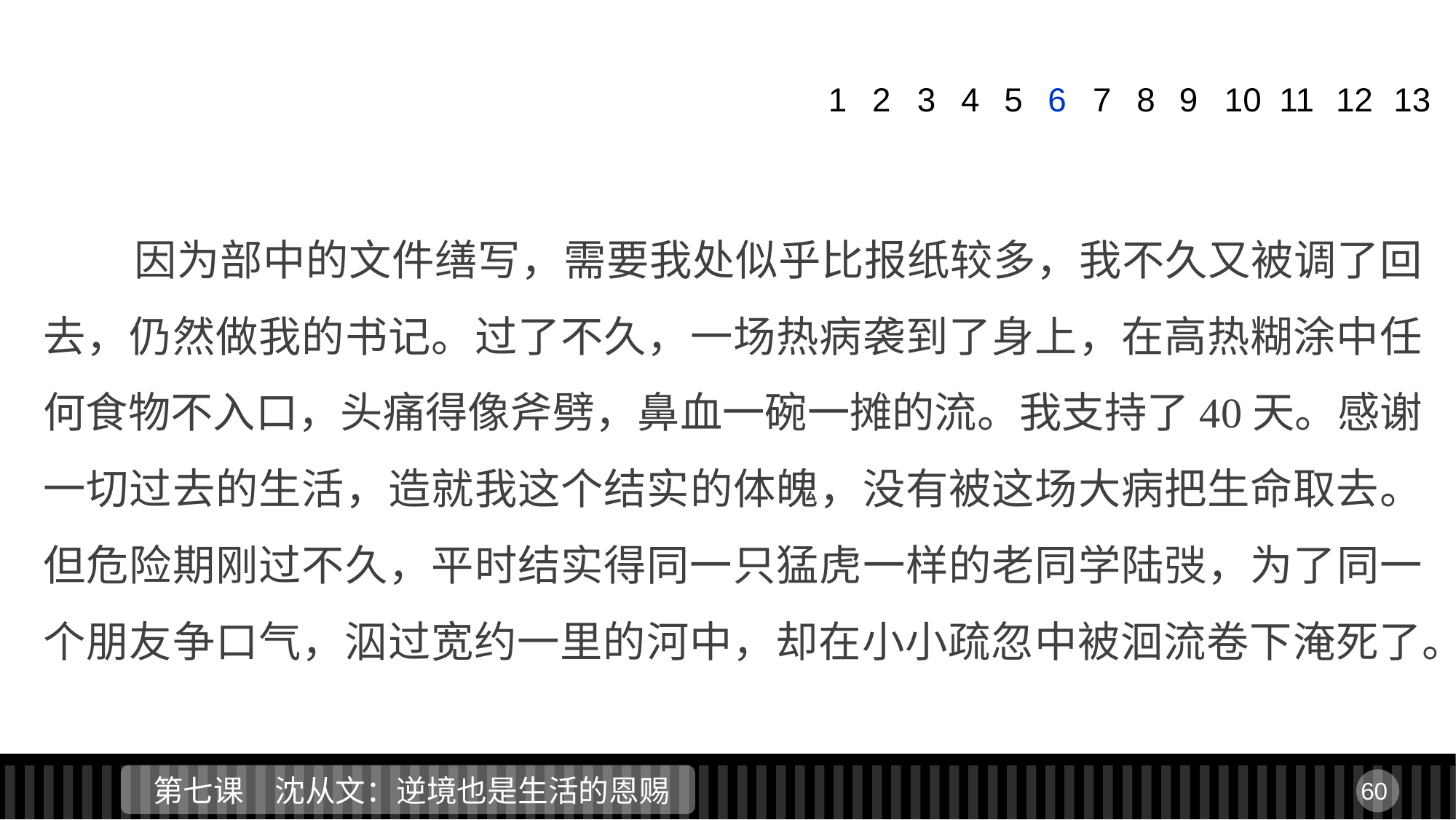

1
2
3
4
5
6
7
8
9
11
12
13
10
        因为部中的文件缮写，需要我处似乎比报纸较多，我不久又被调了回去，仍然做我的书记。过了不久，一场热病袭到了身上，在高热糊涂中任何食物不入口，头痛得像斧劈，鼻血一碗一摊的流。我支持了40天。感谢一切过去的生活，造就我这个结实的体魄，没有被这场大病把生命取去。但危险期刚过不久，平时结实得同一只猛虎一样的老同学陆弢，为了同一个朋友争口气，泅过宽约一里的河中，却在小小疏忽中被洄流卷下淹死了。